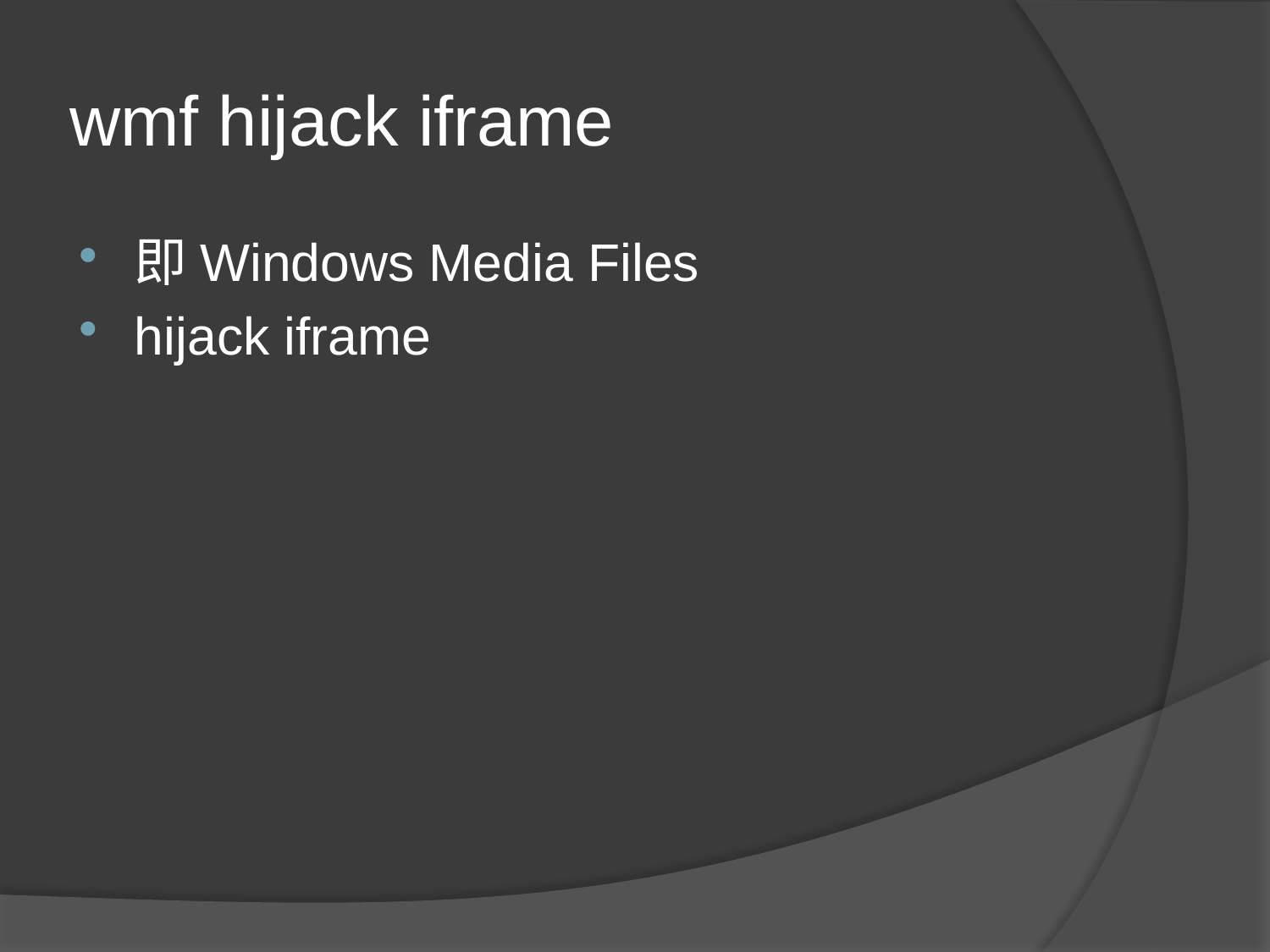

# wmf hijack iframe
即Windows Media Files
hijack iframe